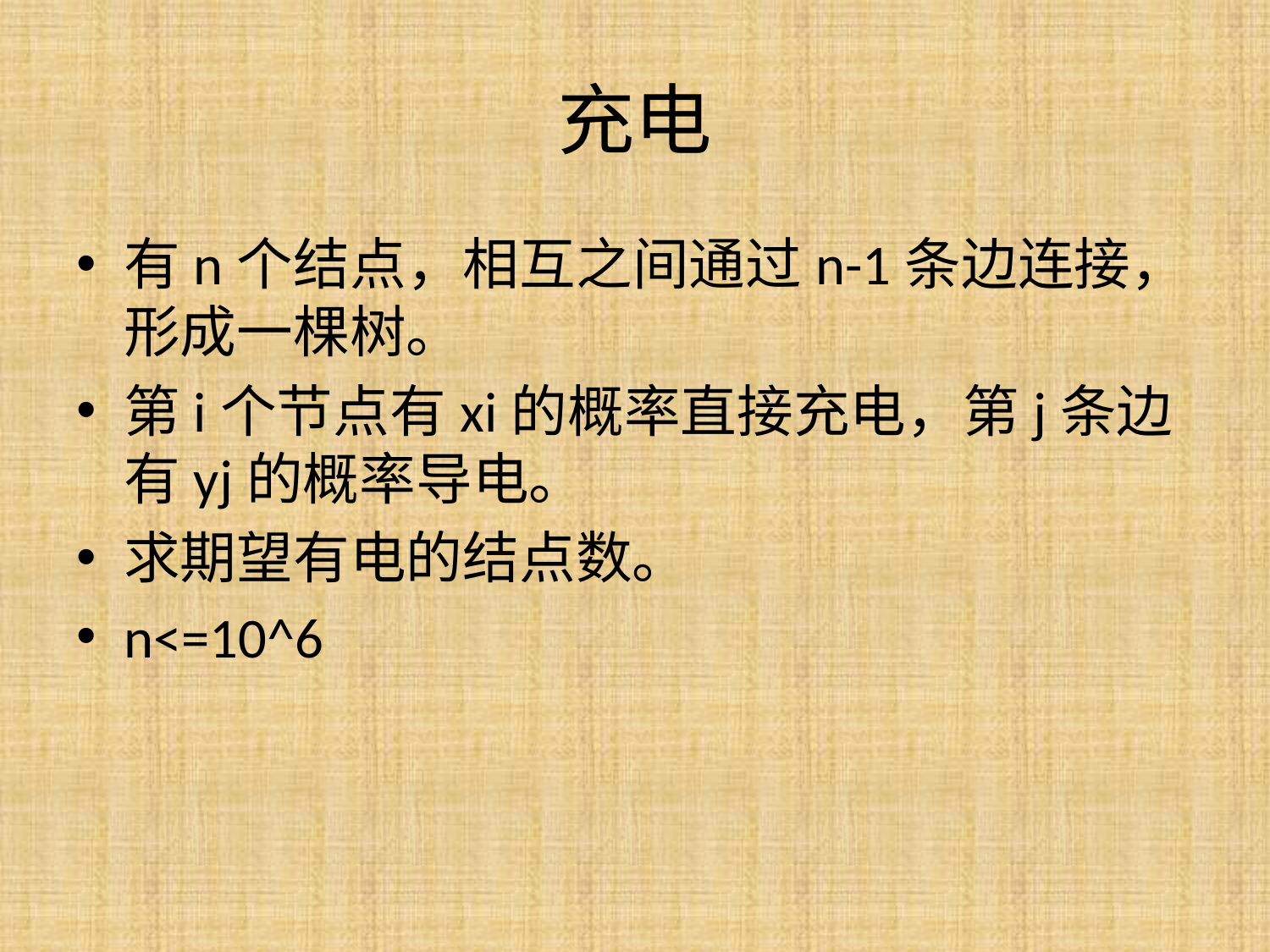

# 充电
有n个结点，相互之间通过n-1条边连接，形成一棵树。
第i个节点有xi的概率直接充电，第j条边有yj的概率导电。
求期望有电的结点数。
n<=10^6